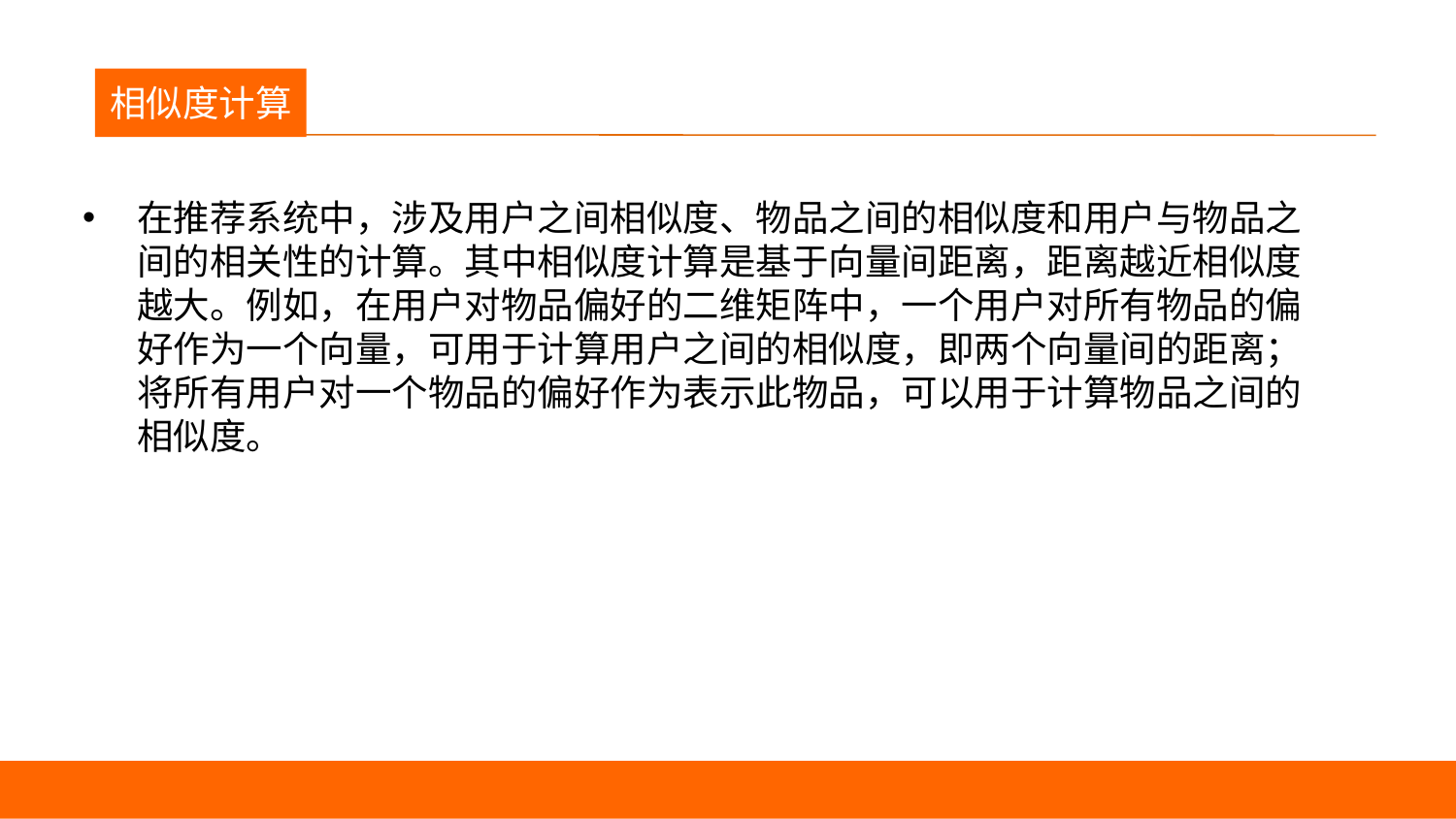

议程
相似度计算

在推荐系统中，涉及用户之间相似度、物品之间的相似度和用户与物品之间的相关性的计算。其中相似度计算是基于向量间距离，距离越近相似度越大。例如，在用户对物品偏好的二维矩阵中，一个用户对所有物品的偏好作为一个向量，可用于计算用户之间的相似度，即两个向量间的距离；将所有用户对一个物品的偏好作为表示此物品，可以用于计算物品之间的相似度。